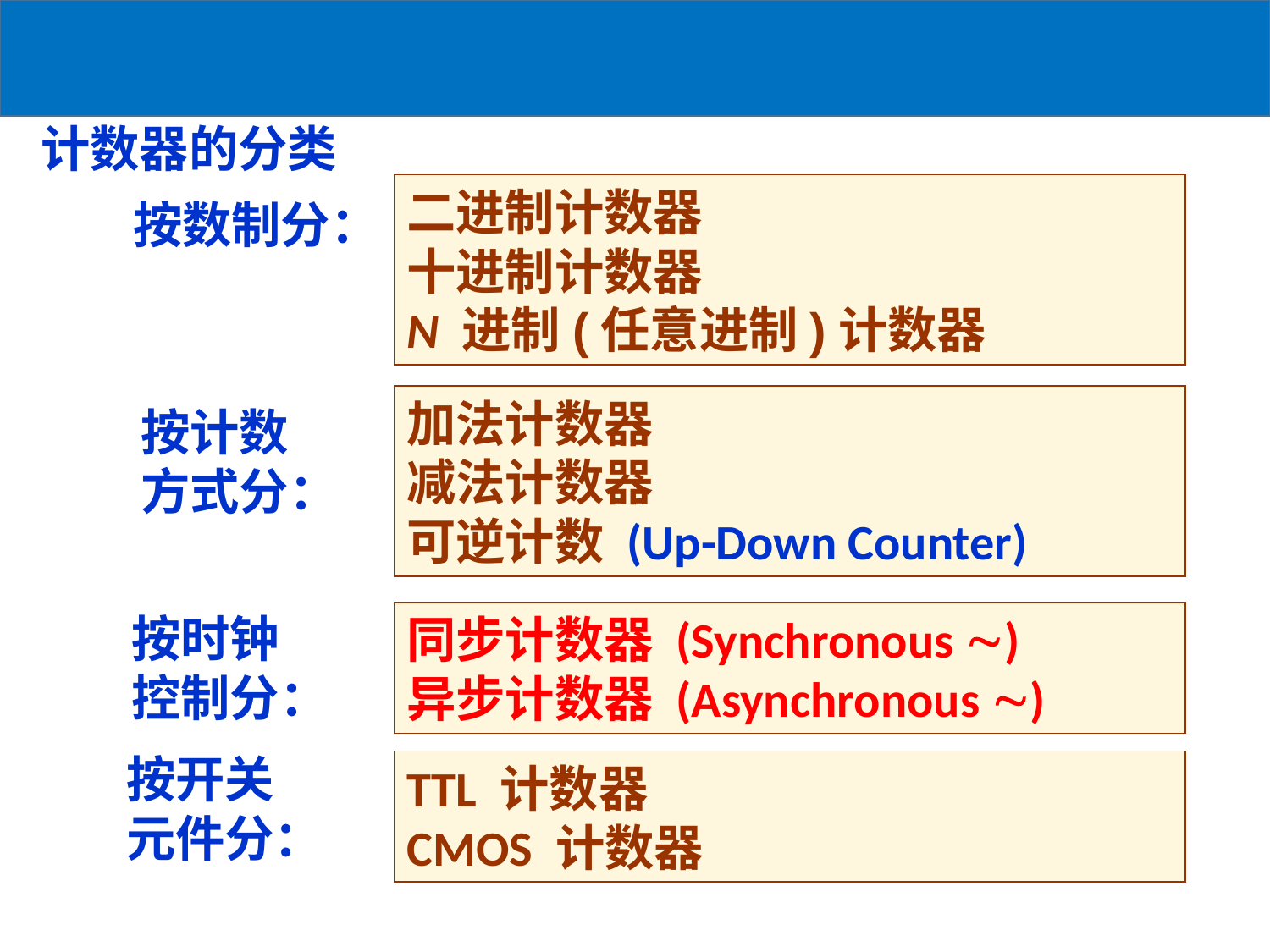

计数器的分类
二进制计数器
十进制计数器
N 进制(任意进制)计数器
按数制分：
加法计数器
减法计数器
可逆计数 (Up-Down Counter)
按计数
方式分：
按时钟
控制分：
同步计数器 (Synchronous ∼)
异步计数器 (Asynchronous ∼)
按开关
元件分：
TTL 计数器
CMOS 计数器